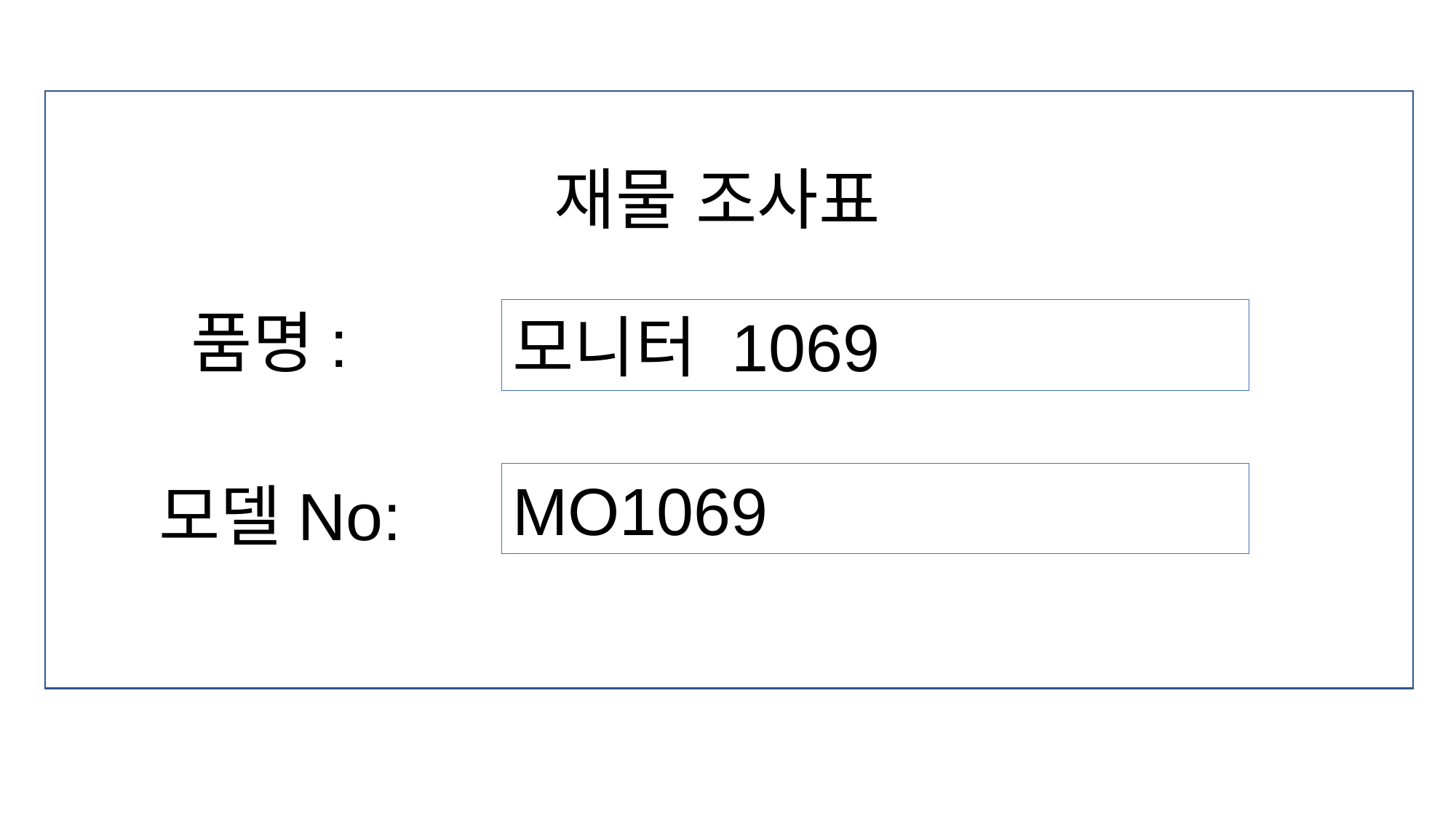

재물 조사표
품명:
모니터 1069
MO1069
모델No: